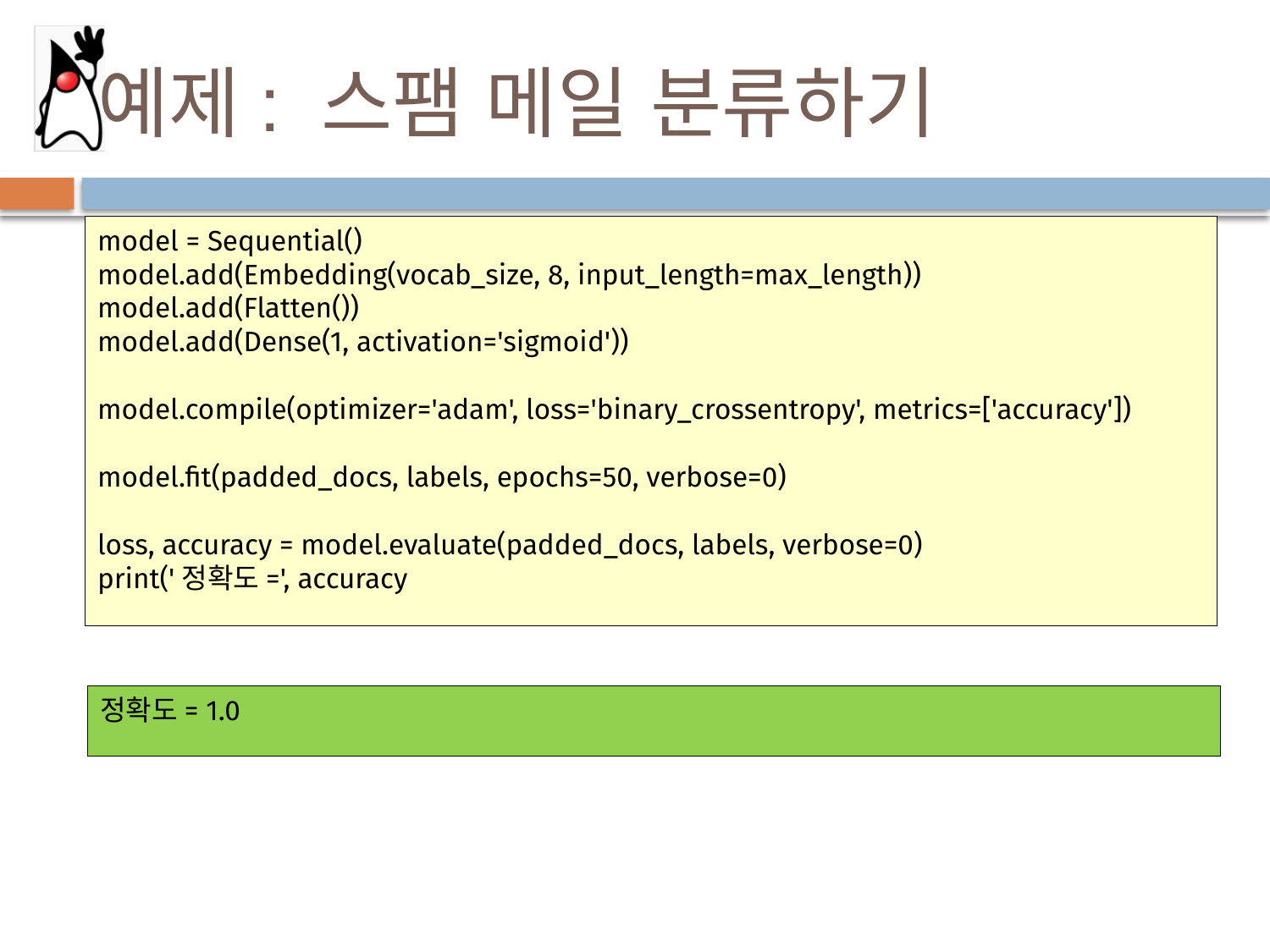

# 예제: 스팸 메일 분류하기
model = Sequential()
model.add(Embedding(vocab_size, 8, input_length=max_length))
model.add(Flatten())
model.add(Dense(1, activation='sigmoid'))

model.compile(optimizer='adam', loss='binary_crossentropy', metrics=['accuracy'])

model.fit(padded_docs, labels, epochs=50, verbose=0)

loss, accuracy = model.evaluate(padded_docs, labels, verbose=0)
print('정확도=', accuracy
정확도= 1.0